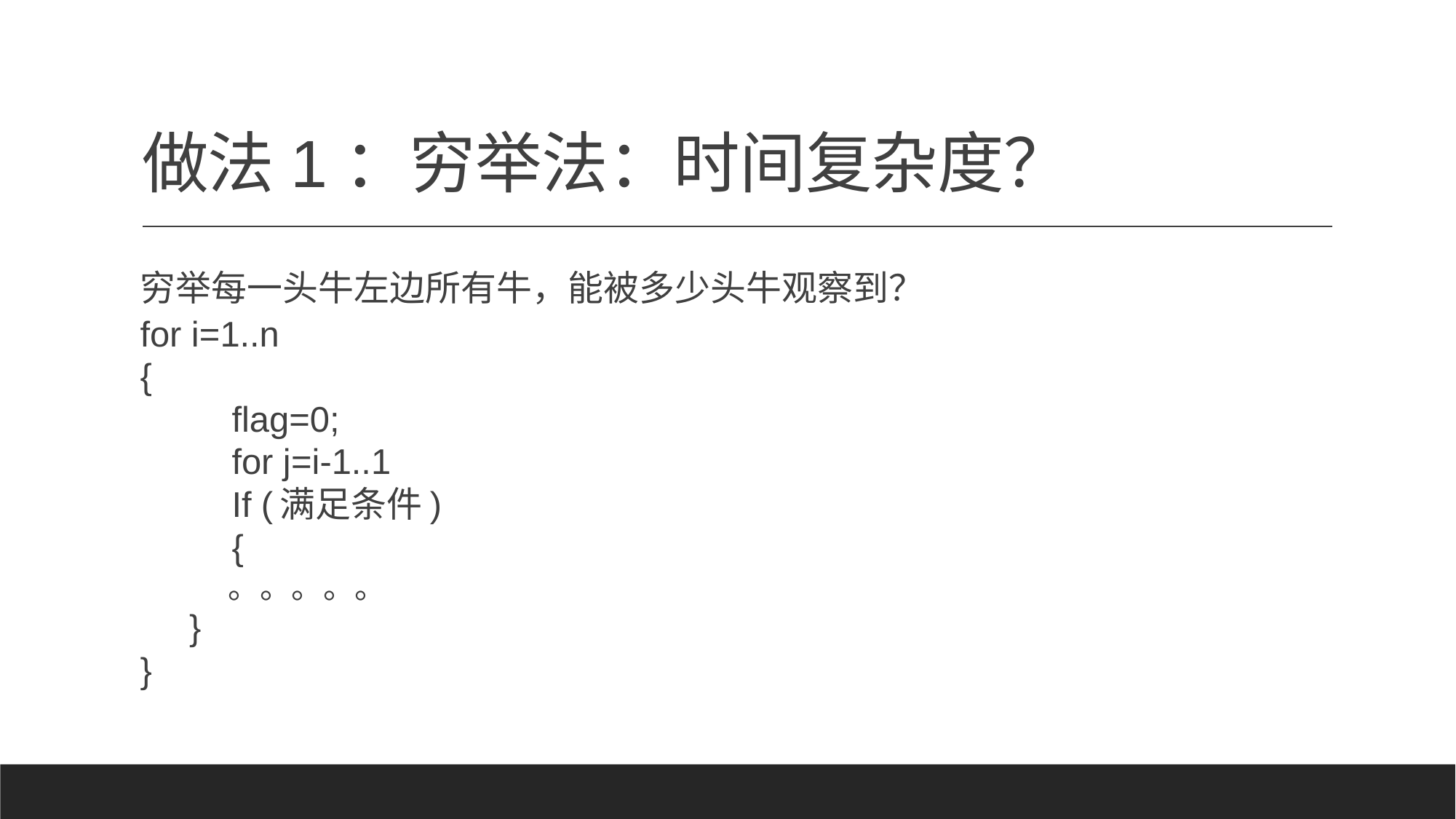

# 做法1：穷举法：时间复杂度？
穷举每一头牛左边所有牛，能被多少头牛观察到？
for i=1..n
{
	flag=0;
	for j=i-1..1
	If (满足条件)
	{
          。。。。。
     }
}